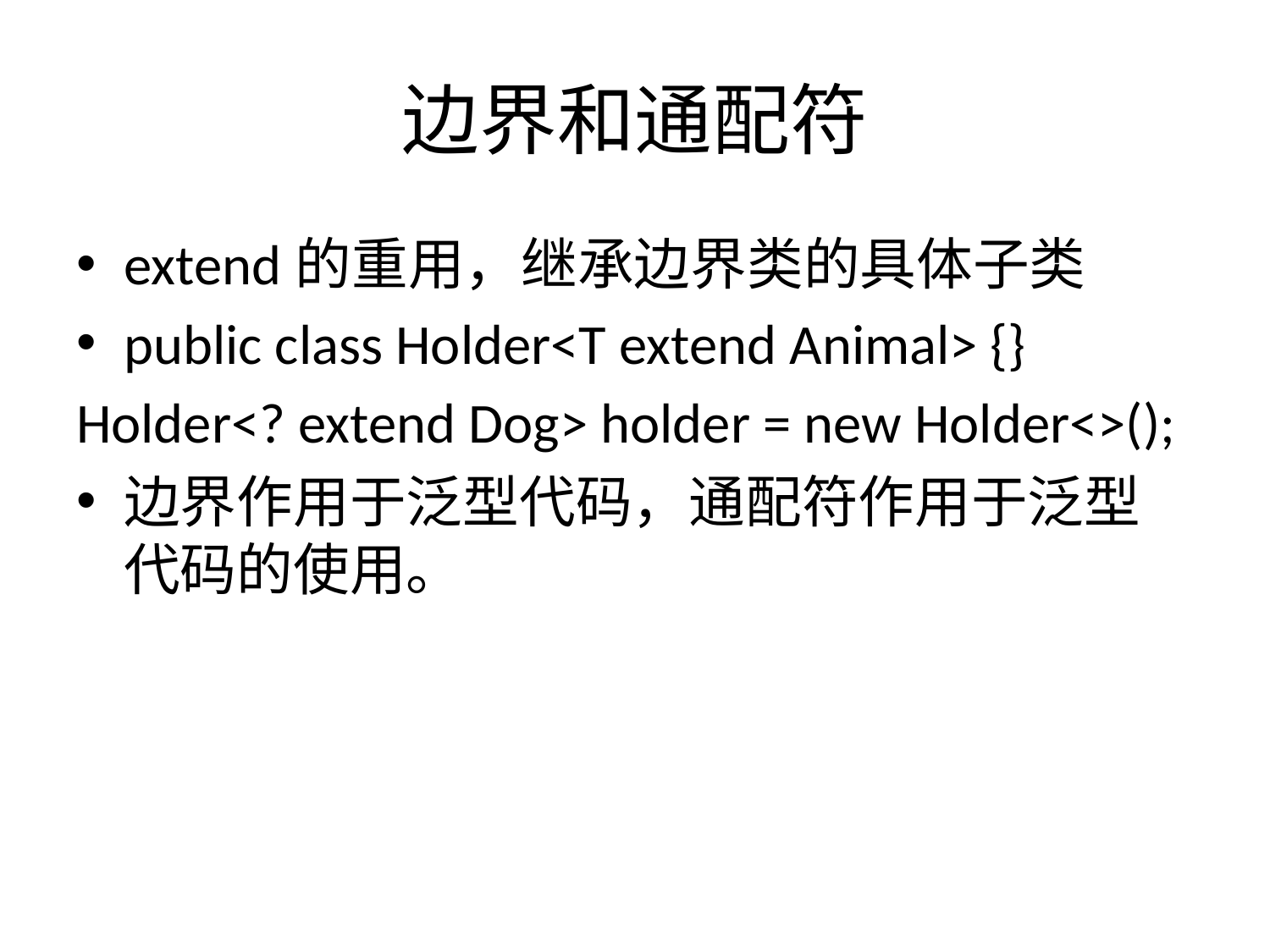

# 边界和通配符
extend的重用，继承边界类的具体子类
public class Holder<T extend Animal> {}
Holder<? extend Dog> holder = new Holder<>();
边界作用于泛型代码，通配符作用于泛型代码的使用。